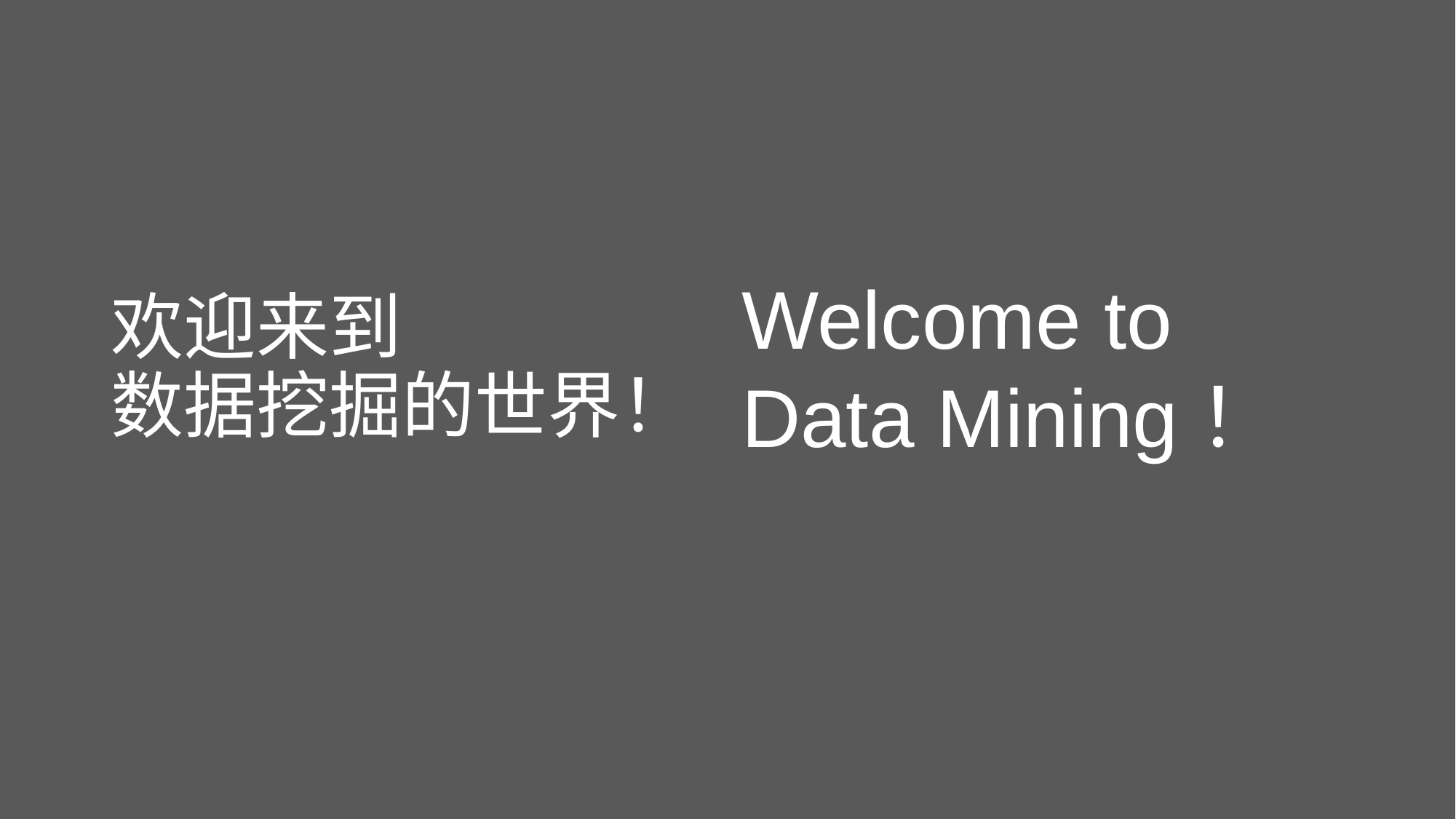

# 欢迎来到 数据挖掘的世界！
Welcome to Data Mining！